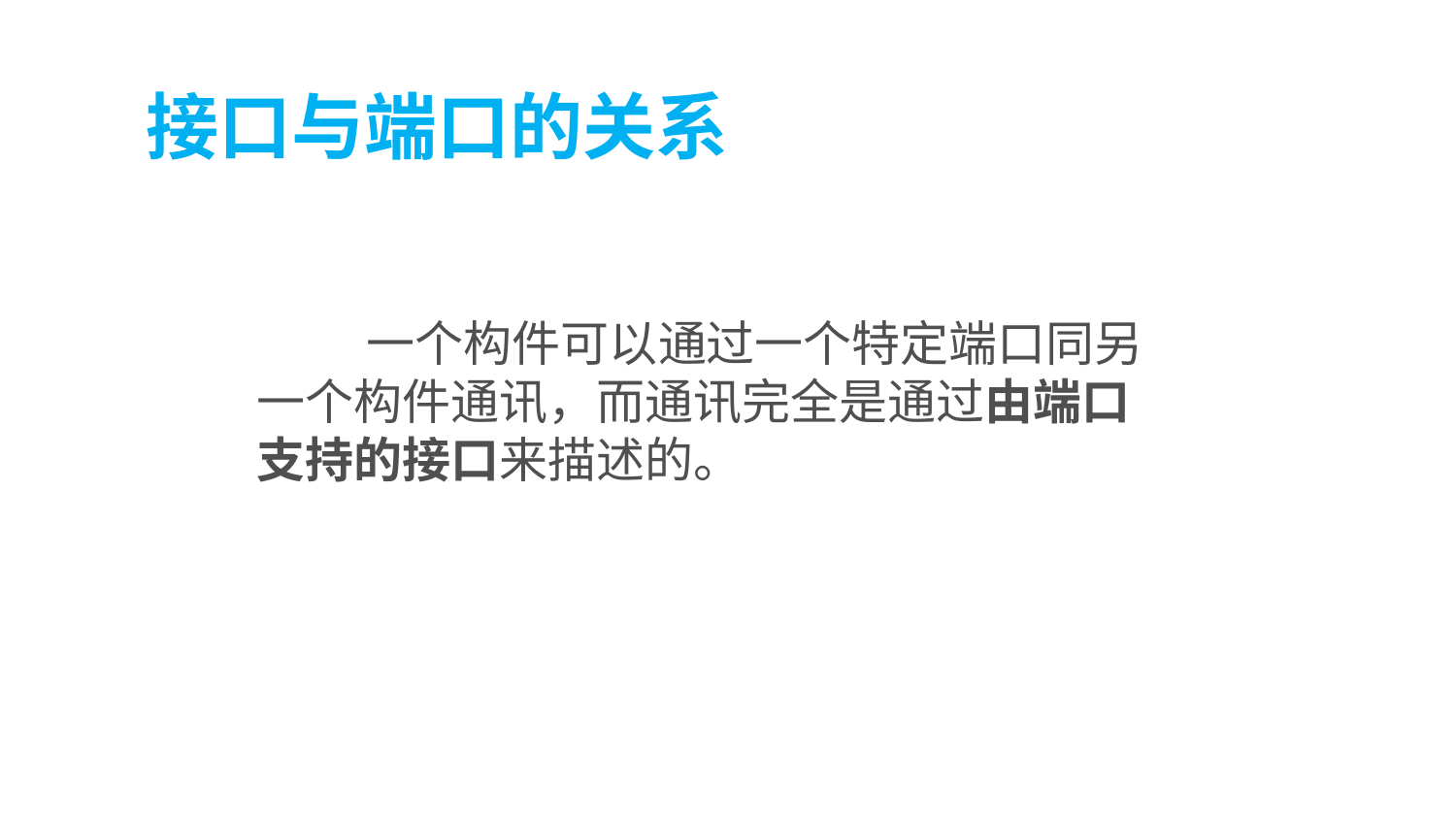

接口与端口的关系
         一个构件可以通过一个特定端口同另一个构件通讯，而通讯完全是通过由端口支持的接口来描述的。